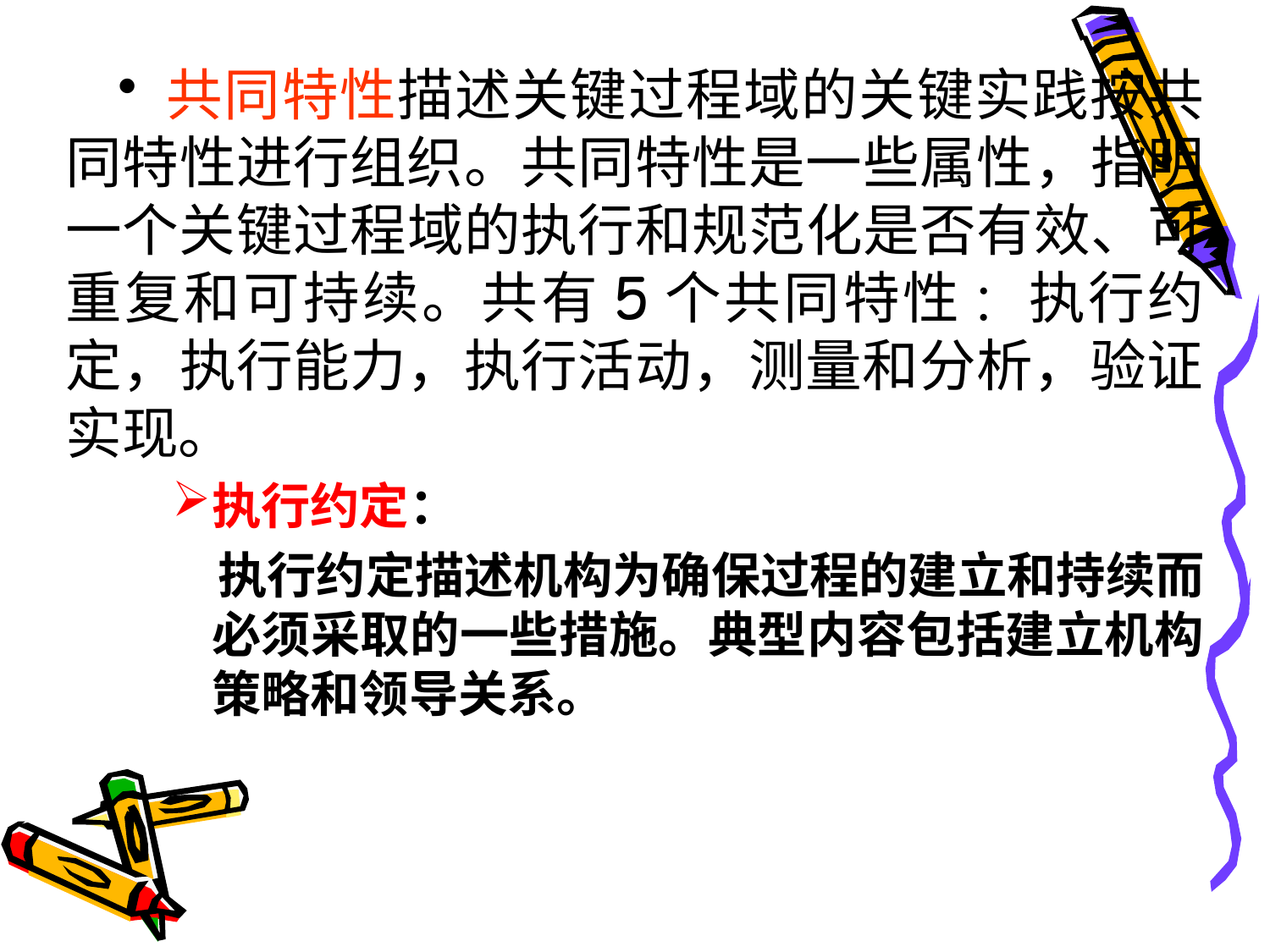

共同特性描述关键过程域的关键实践按共同特性进行组织。共同特性是一些属性，指明一个关键过程域的执行和规范化是否有效、可重复和可持续。共有5个共同特性: 执行约定，执行能力，执行活动，测量和分析，验证实现。
执行约定：
   执行约定描述机构为确保过程的建立和持续而必须采取的一些措施。典型内容包括建立机构策略和领导关系。